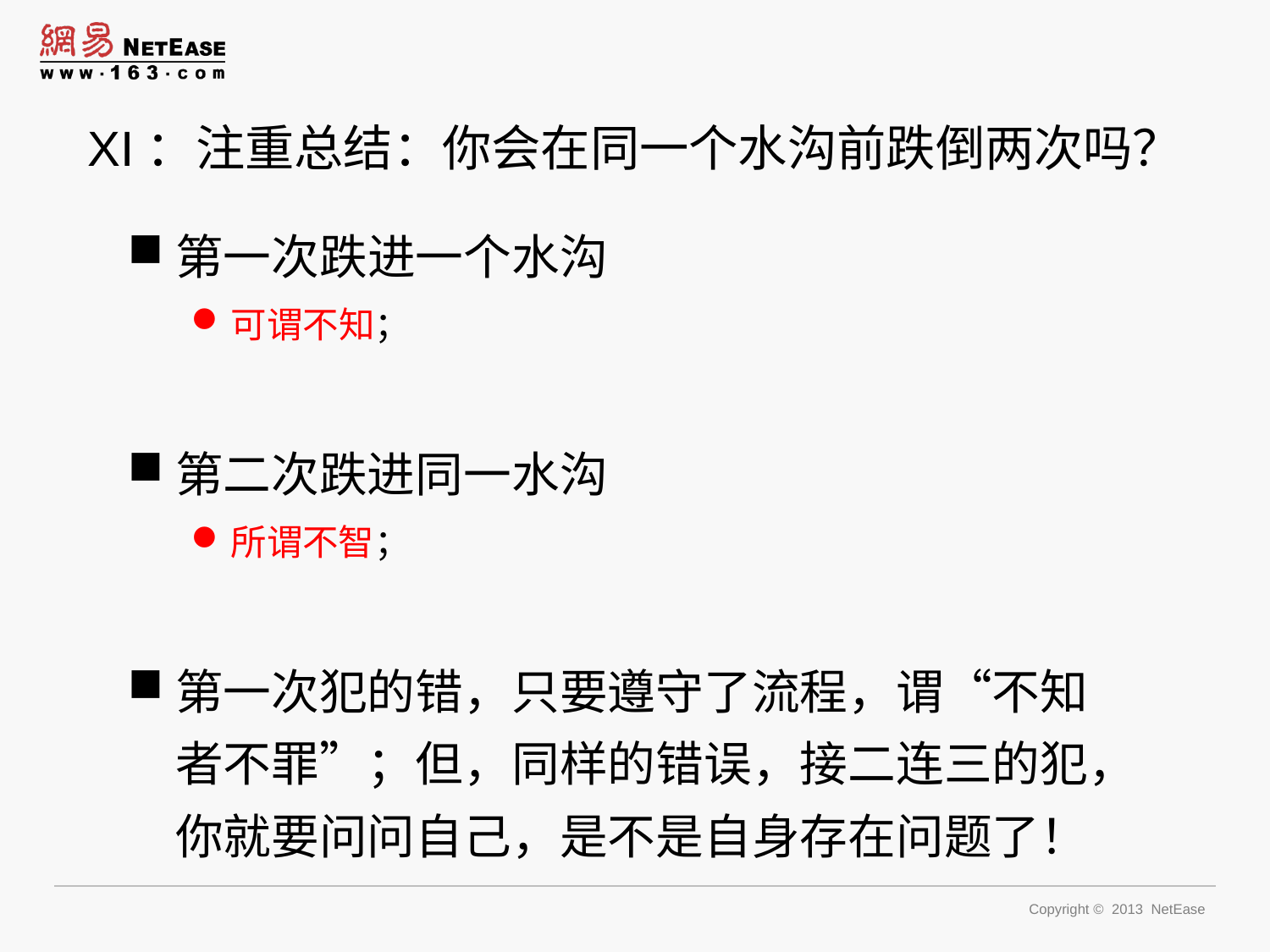

# XI：注重总结：你会在同一个水沟前跌倒两次吗？
第一次跌进一个水沟
可谓不知；

第二次跌进同一水沟
所谓不智；

第一次犯的错，只要遵守了流程，谓“不知者不罪”；但，同样的错误，接二连三的犯，你就要问问自己，是不是自身存在问题了！